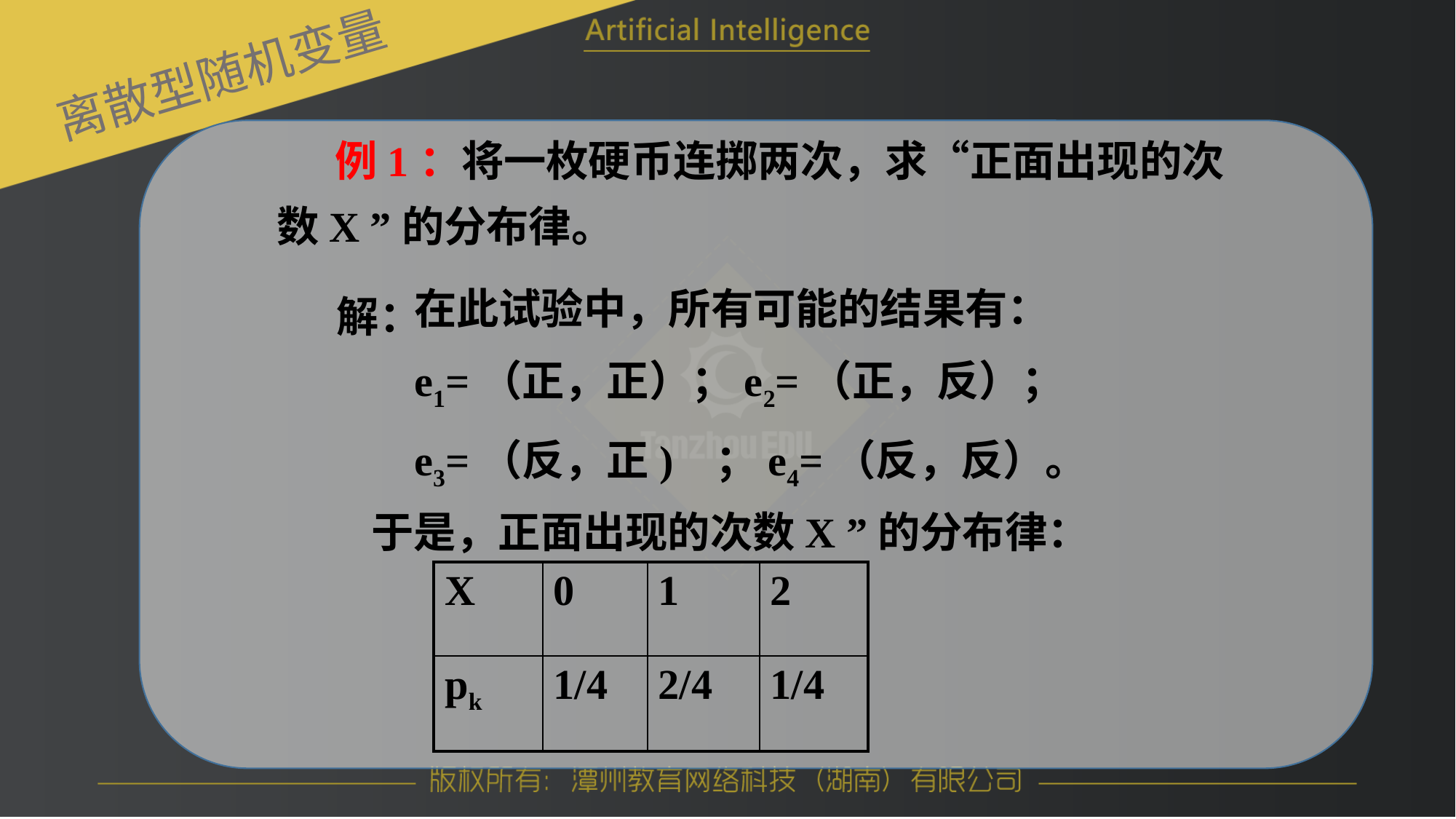

离散型随机变量
     例1：将一枚硬币连掷两次，求“正面出现的次数X ”的分布律。

在此试验中，所有可能的结果有：
e1=（正，正）；e2=（正，反）；
e3=（反，正)   ；e4=（反，反）。
解：
于是，正面出现的次数X ”的分布律：
| X | 0 | 1 | 2 |
| --- | --- | --- | --- |
| pk | 1/4 | 2/4 | 1/4 |